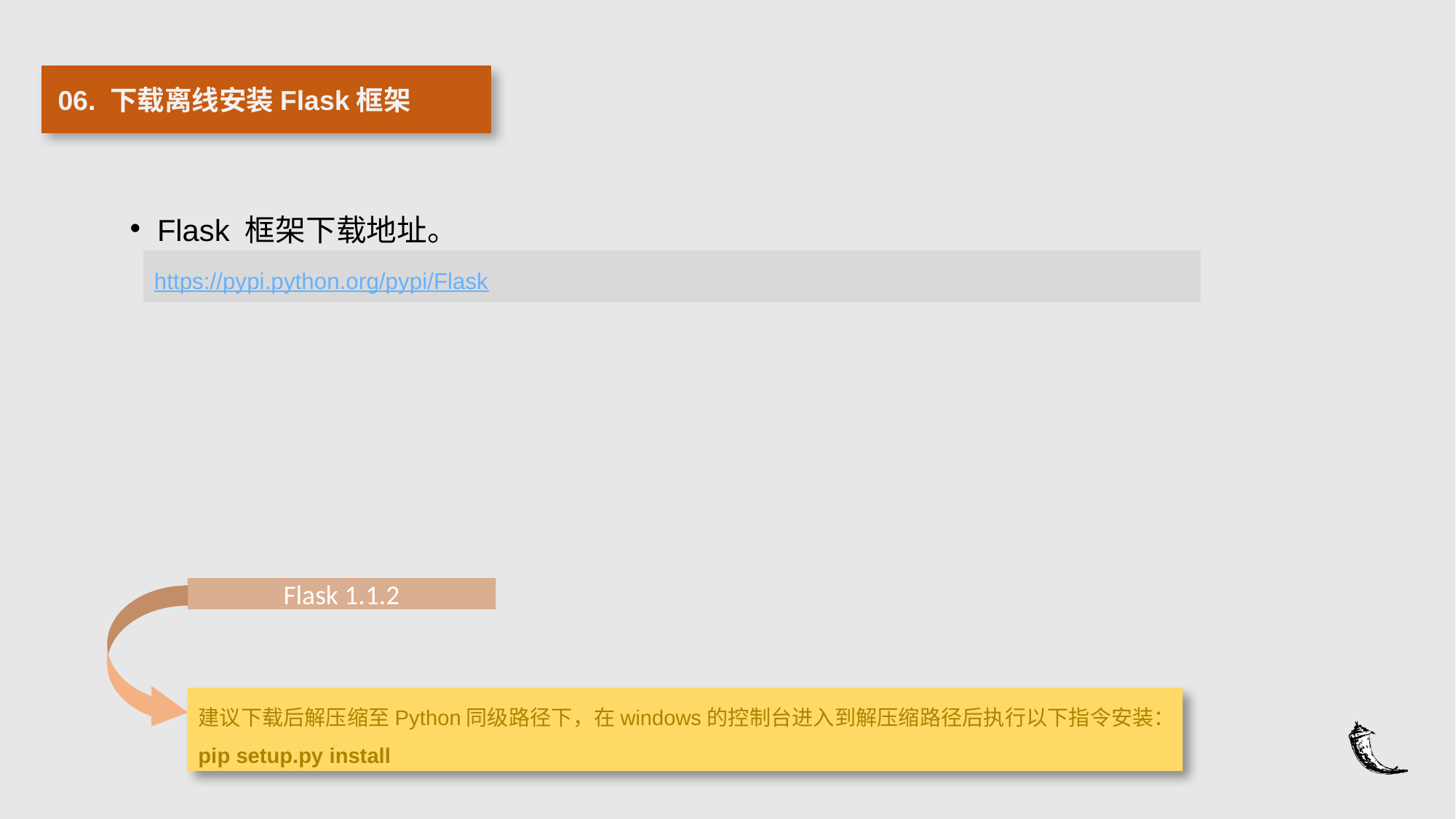

06. 下载离线安装Flask框架
Flask 框架下载地址。
| https://pypi.python.org/pypi/Flask |
| --- |
Flask 1.1.2

建议下载后解压缩至Python同级路径下，在windows的控制台进入到解压缩路径后执行以下指令安装：
pip setup.py install